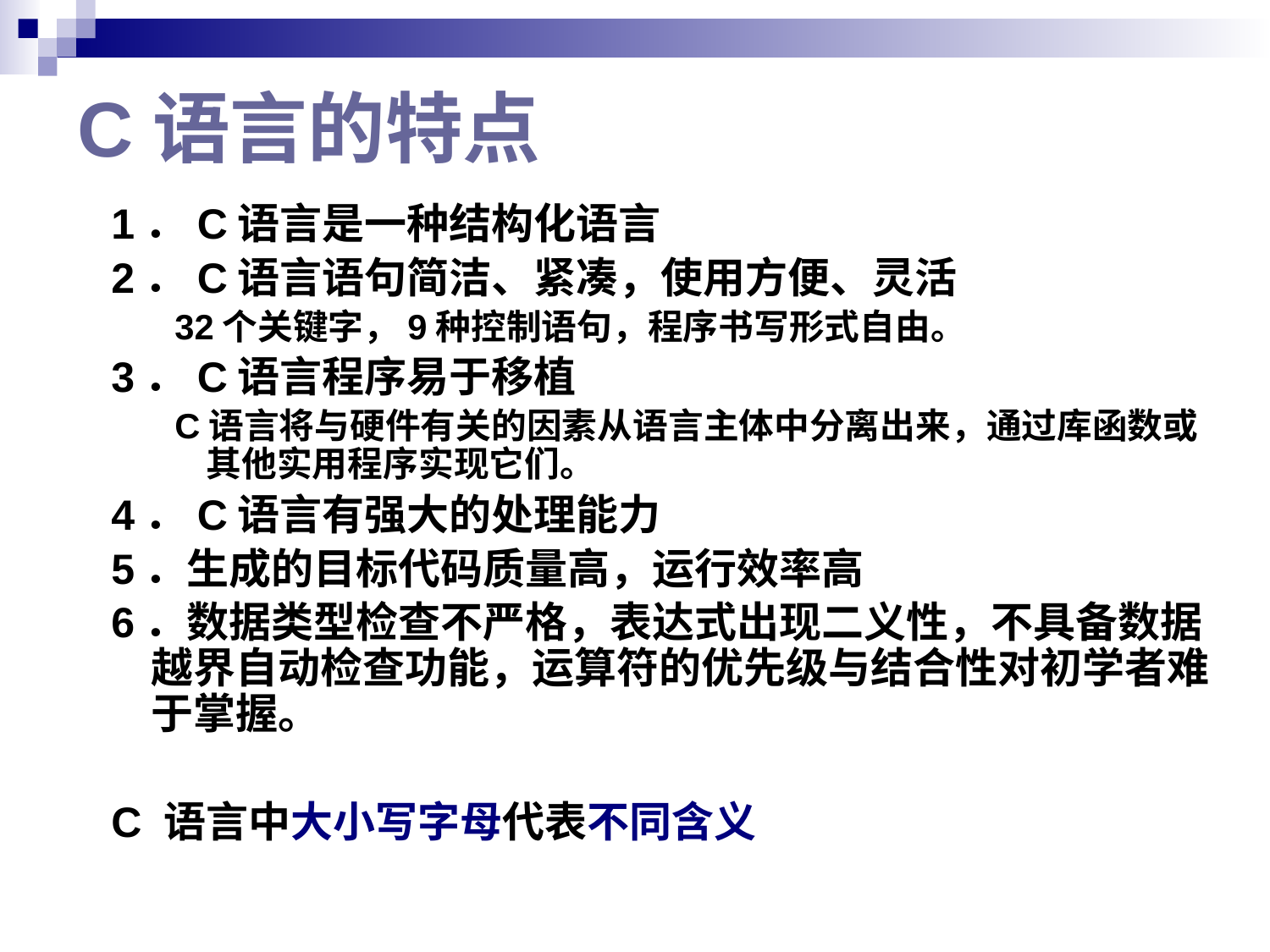

# C语言的特点
1．C语言是一种结构化语言
2．C语言语句简洁、紧凑，使用方便、灵活
32个关键字，9种控制语句，程序书写形式自由。
3．C语言程序易于移植
C语言将与硬件有关的因素从语言主体中分离出来，通过库函数或其他实用程序实现它们。
4．C语言有强大的处理能力
5．生成的目标代码质量高，运行效率高
6．数据类型检查不严格，表达式出现二义性，不具备数据越界自动检查功能，运算符的优先级与结合性对初学者难于掌握。

C 语言中大小写字母代表不同含义